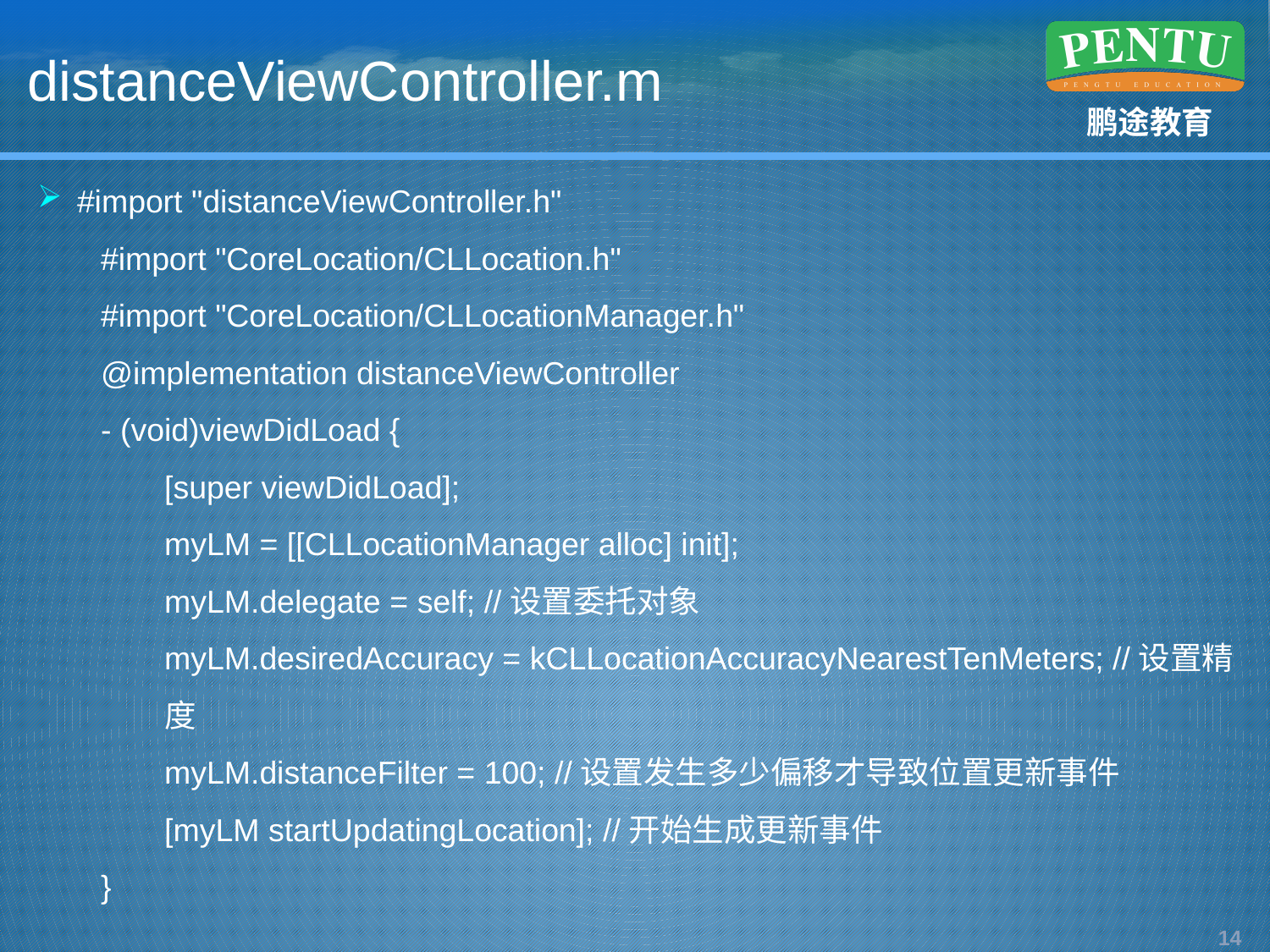

# distanceViewController.m
#import "distanceViewController.h"
#import "CoreLocation/CLLocation.h"
#import "CoreLocation/CLLocationManager.h"
@implementation distanceViewController
- (void)viewDidLoad {
[super viewDidLoad];
myLM = [[CLLocationManager alloc] init];
myLM.delegate = self; //设置委托对象
myLM.desiredAccuracy = kCLLocationAccuracyNearestTenMeters; //设置精度
myLM.distanceFilter = 100; //设置发生多少偏移才导致位置更新事件
[myLM startUpdatingLocation]; //开始生成更新事件
}
14